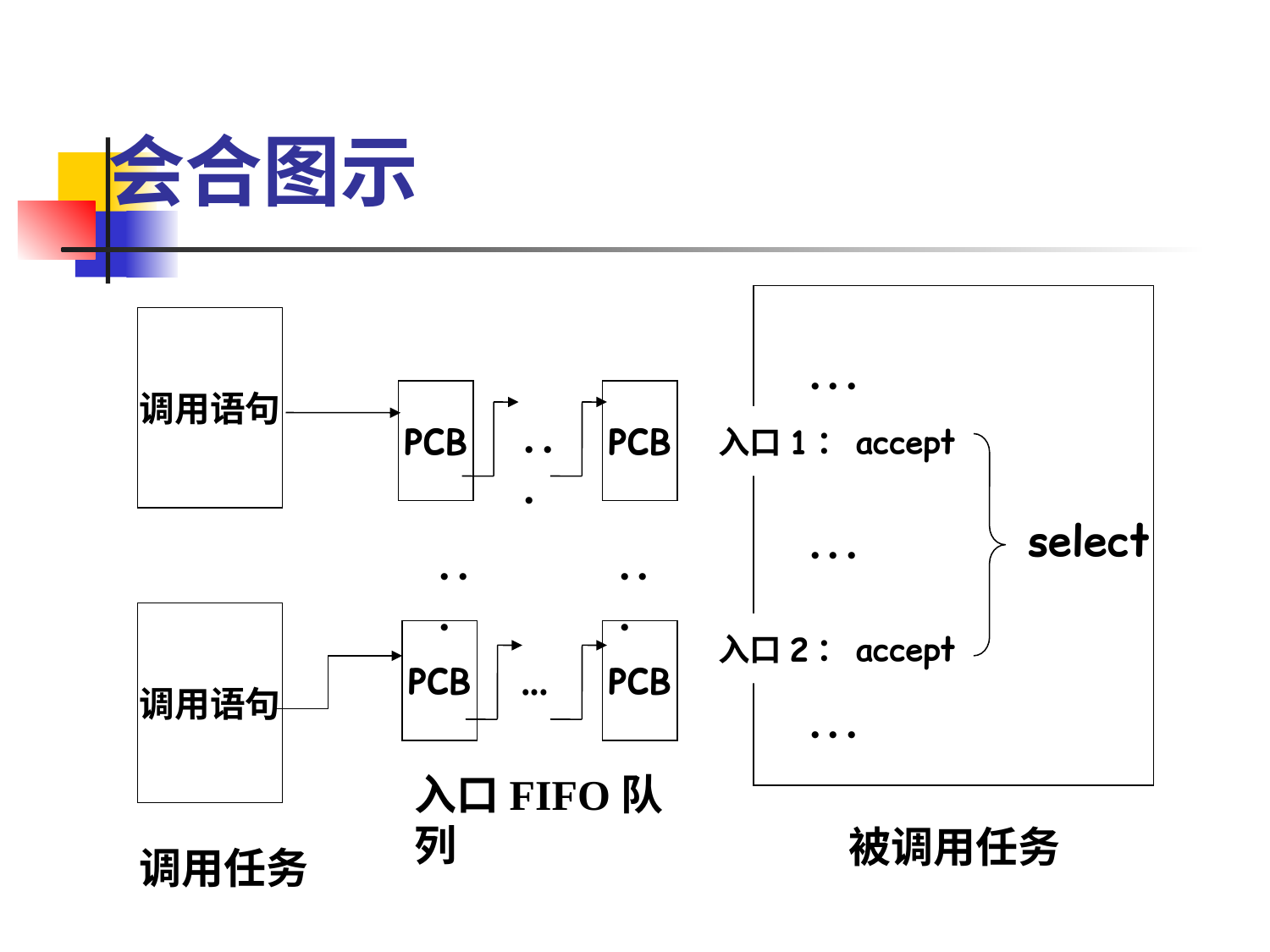

# 会合图示

调用语句
...
PCB

PCB
...

入口1：accept

...
select
...
...
调用语句
入口2：accept
PCB

PCB
…

...
入口FIFO队列
被调用任务
调用任务